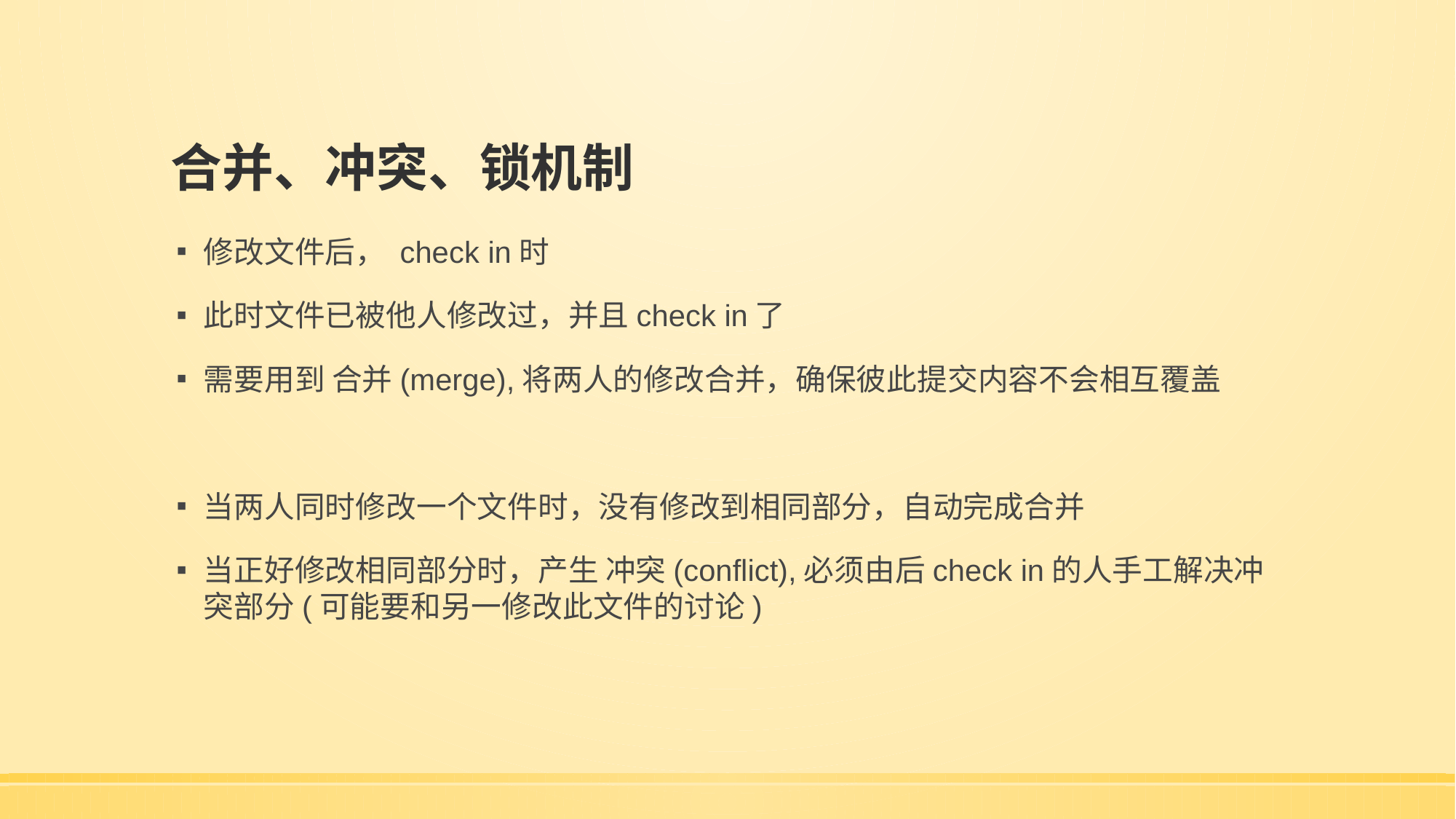

# 合并、冲突、锁机制
修改文件后， check in时
此时文件已被他人修改过，并且check in了
需要用到 合并(merge),将两人的修改合并，确保彼此提交内容不会相互覆盖

当两人同时修改一个文件时，没有修改到相同部分，自动完成合并
当正好修改相同部分时，产生 冲突(conflict),必须由后check in的人手工解决冲突部分(可能要和另一修改此文件的讨论)